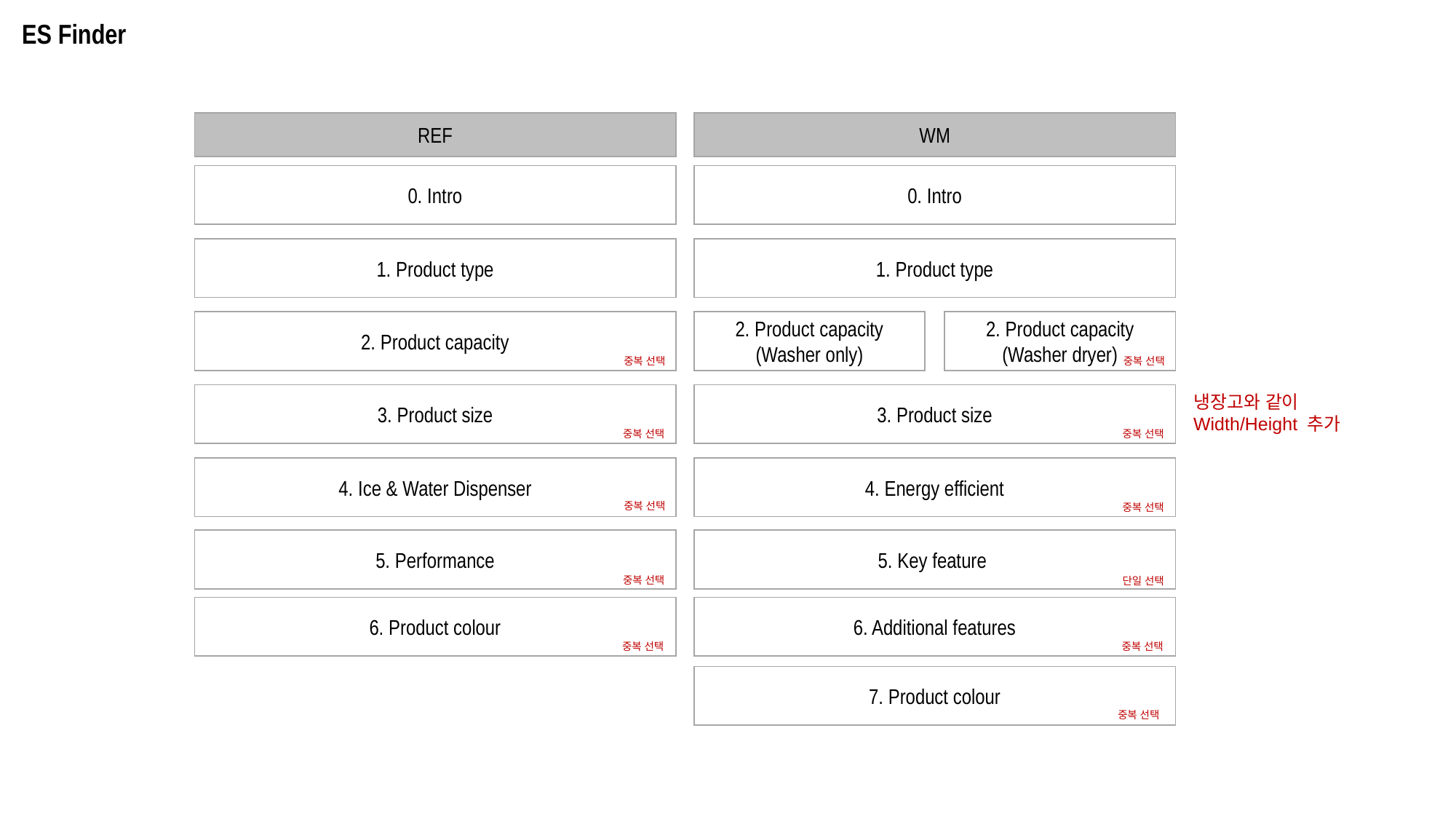

ES Finder
REF
WM
0. Intro
1. Product type
2. Product capacity
3. Product size
4. Ice & Water Dispenser
5. Performance
6. Product colour
0. Intro
1. Product type
2. Product capacity
(Washer only)
2. Product capacity
(Washer dryer)
3. Product size
4. Energy efficient
5. Key feature
6. Additional features
7. Product colour
중복 선택
중복 선택
냉장고와 같이 Width/Height 추가
중복 선택
중복 선택
중복 선택
중복 선택
중복 선택
단일 선택
중복 선택
중복 선택
중복 선택